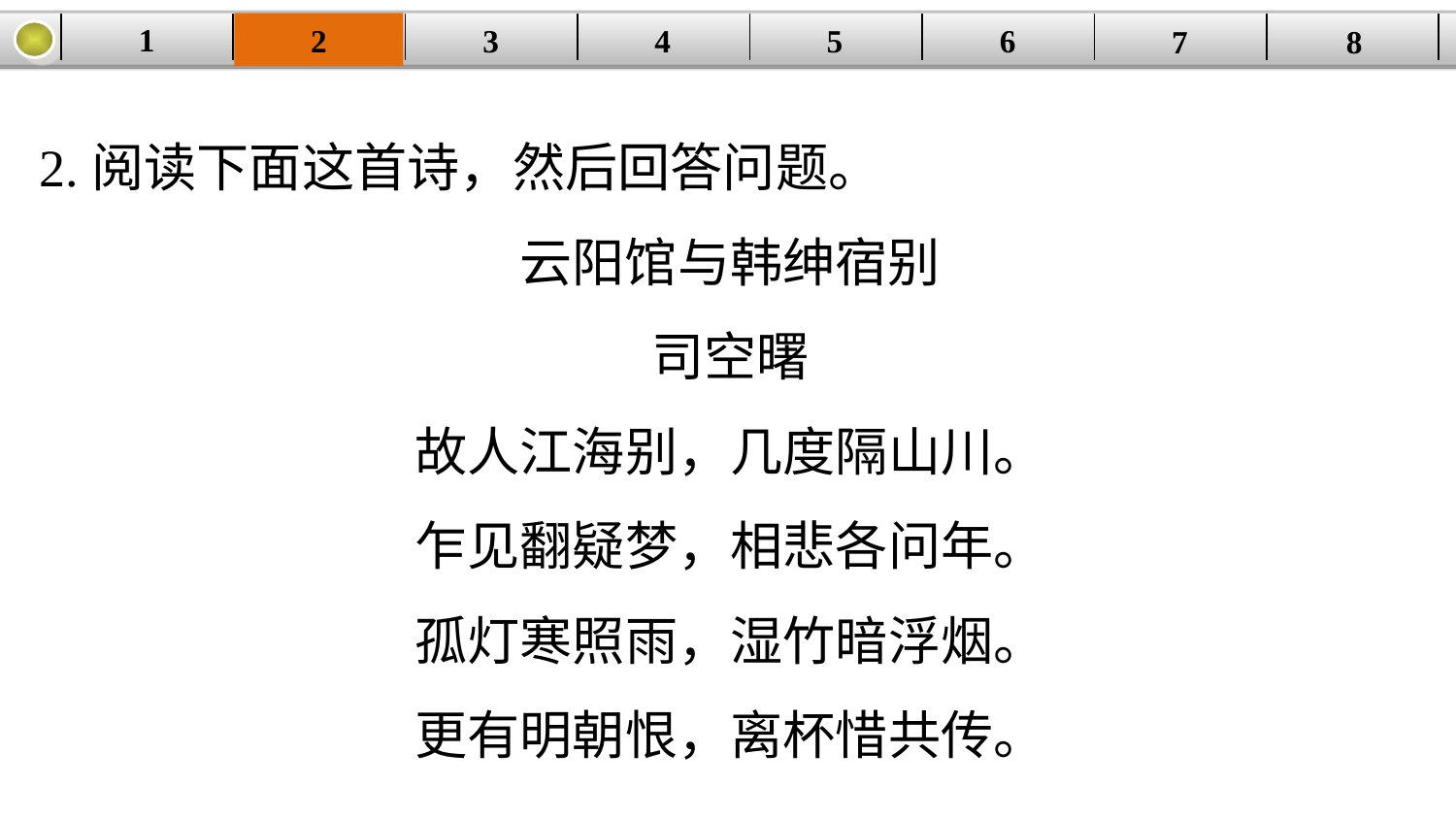

1
2
3
4
|  |  |  |  |  |  |  |  |
| --- | --- | --- | --- | --- | --- | --- | --- |
5
6
7
8

2.阅读下面这首诗，然后回答问题。
云阳馆与韩绅宿别
司空曙
故人江海别，几度隔山川。
乍见翻疑梦，相悲各问年。
孤灯寒照雨，湿竹暗浮烟。
更有明朝恨，离杯惜共传。